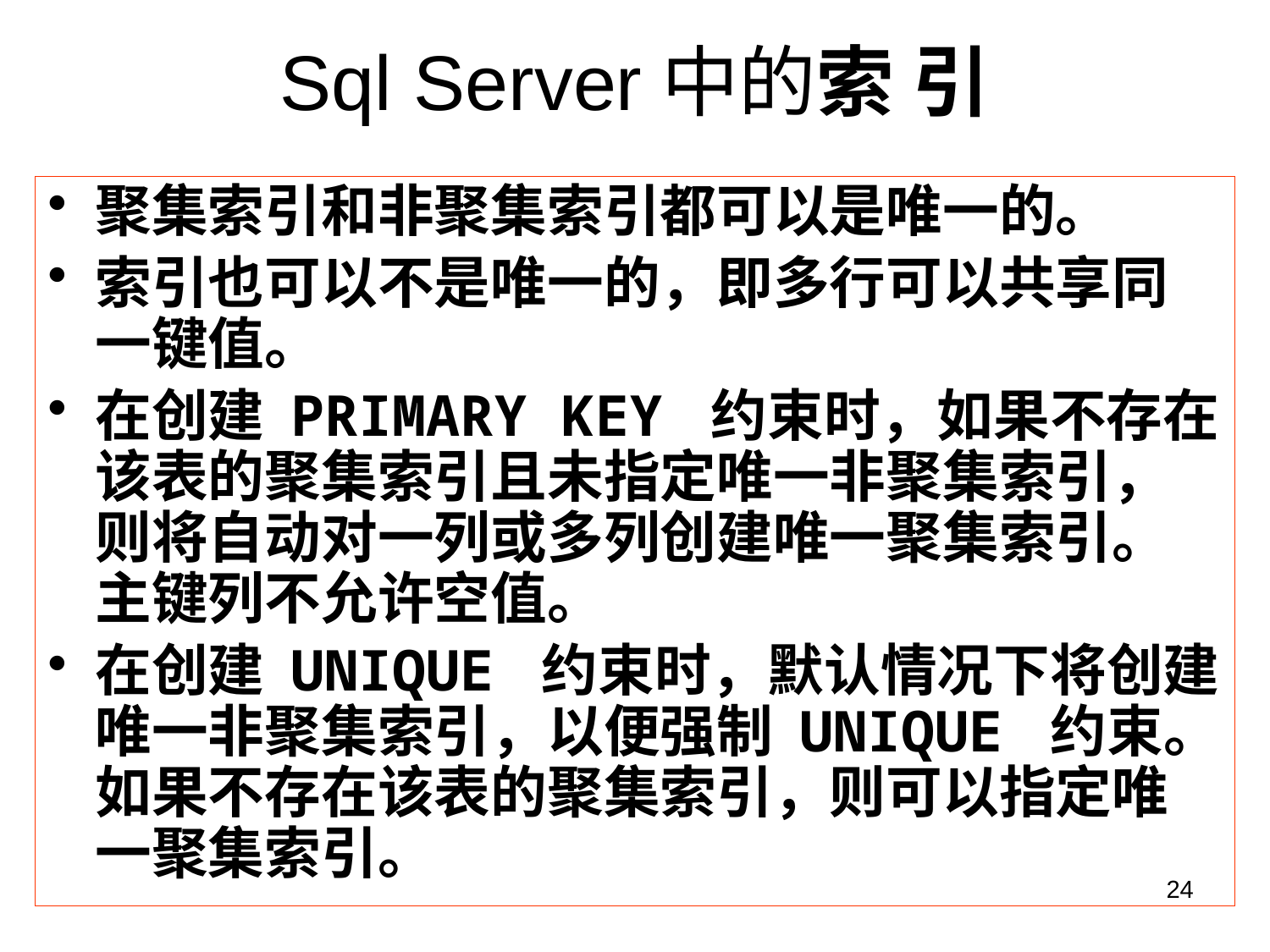

# Sql Server中的索 引
聚集索引和非聚集索引都可以是唯一的。
索引也可以不是唯一的，即多行可以共享同一键值。
在创建 PRIMARY KEY 约束时，如果不存在该表的聚集索引且未指定唯一非聚集索引，则将自动对一列或多列创建唯一聚集索引。主键列不允许空值。
在创建 UNIQUE 约束时，默认情况下将创建唯一非聚集索引，以便强制 UNIQUE 约束。如果不存在该表的聚集索引，则可以指定唯一聚集索引。
24